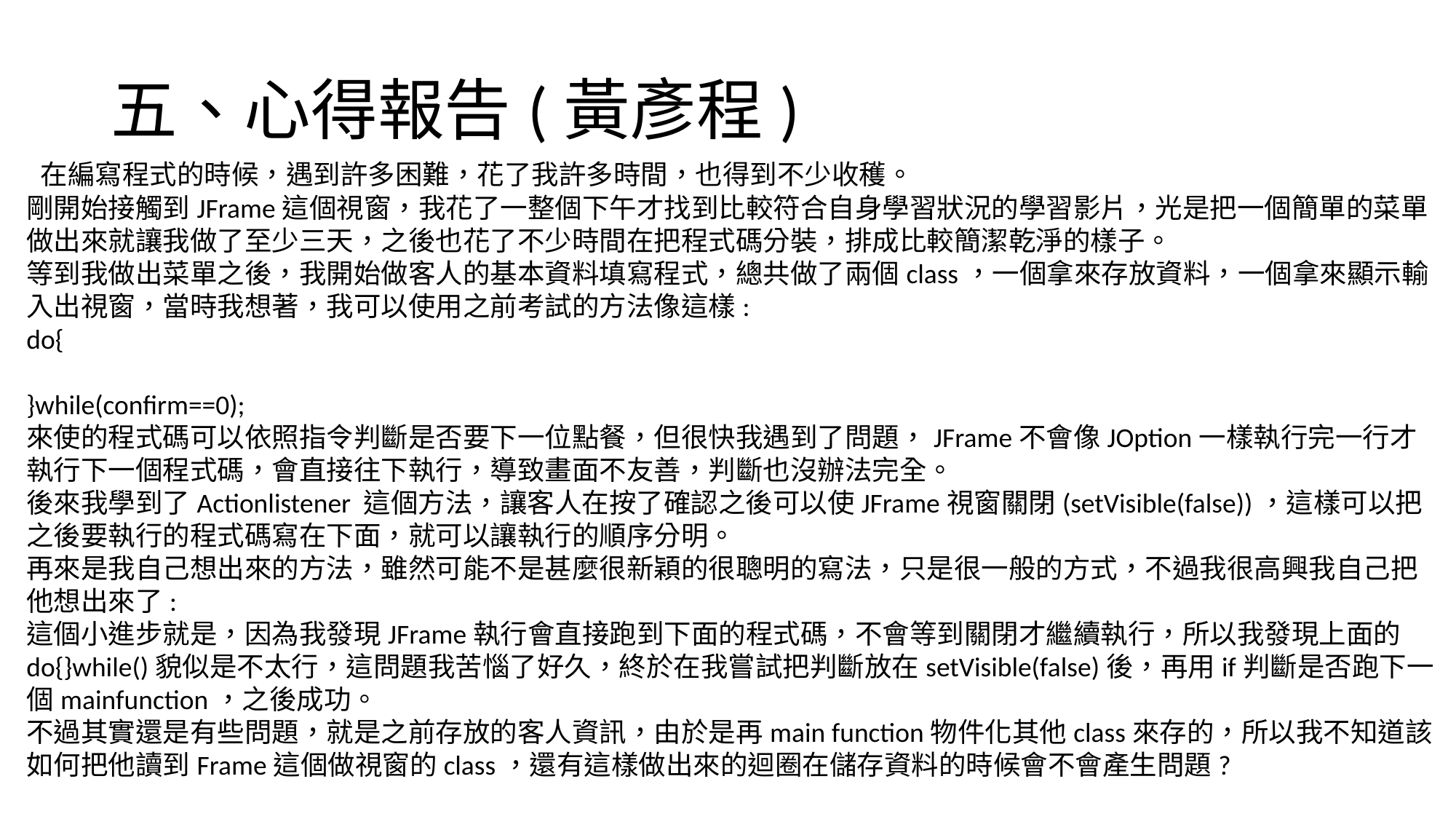

# 五、心得報告(黃彥程)

 在編寫程式的時候，遇到許多困難，花了我許多時間，也得到不少收穫。
剛開始接觸到JFrame這個視窗，我花了一整個下午才找到比較符合自身學習狀況的學習影片，光是把一個簡單的菜單做出來就讓我做了至少三天，之後也花了不少時間在把程式碼分裝，排成比較簡潔乾淨的樣子。
等到我做出菜單之後，我開始做客人的基本資料填寫程式，總共做了兩個class，一個拿來存放資料，一個拿來顯示輸入出視窗，當時我想著，我可以使用之前考試的方法像這樣:
do{

}while(confirm==0);
來使的程式碼可以依照指令判斷是否要下一位點餐，但很快我遇到了問題，JFrame不會像JOption一樣執行完一行才執行下一個程式碼，會直接往下執行，導致畫面不友善，判斷也沒辦法完全。
後來我學到了Actionlistener 這個方法，讓客人在按了確認之後可以使JFrame視窗關閉(setVisible(false))，這樣可以把之後要執行的程式碼寫在下面，就可以讓執行的順序分明。
再來是我自己想出來的方法，雖然可能不是甚麼很新穎的很聰明的寫法，只是很一般的方式，不過我很高興我自己把他想出來了:
這個小進步就是，因為我發現JFrame執行會直接跑到下面的程式碼，不會等到關閉才繼續執行，所以我發現上面的do{}while()貌似是不太行，這問題我苦惱了好久，終於在我嘗試把判斷放在setVisible(false)後，再用if判斷是否跑下一個mainfunction，之後成功。
不過其實還是有些問題，就是之前存放的客人資訊，由於是再main function物件化其他class來存的，所以我不知道該如何把他讀到Frame這個做視窗的class，還有這樣做出來的迴圈在儲存資料的時候會不會產生問題?